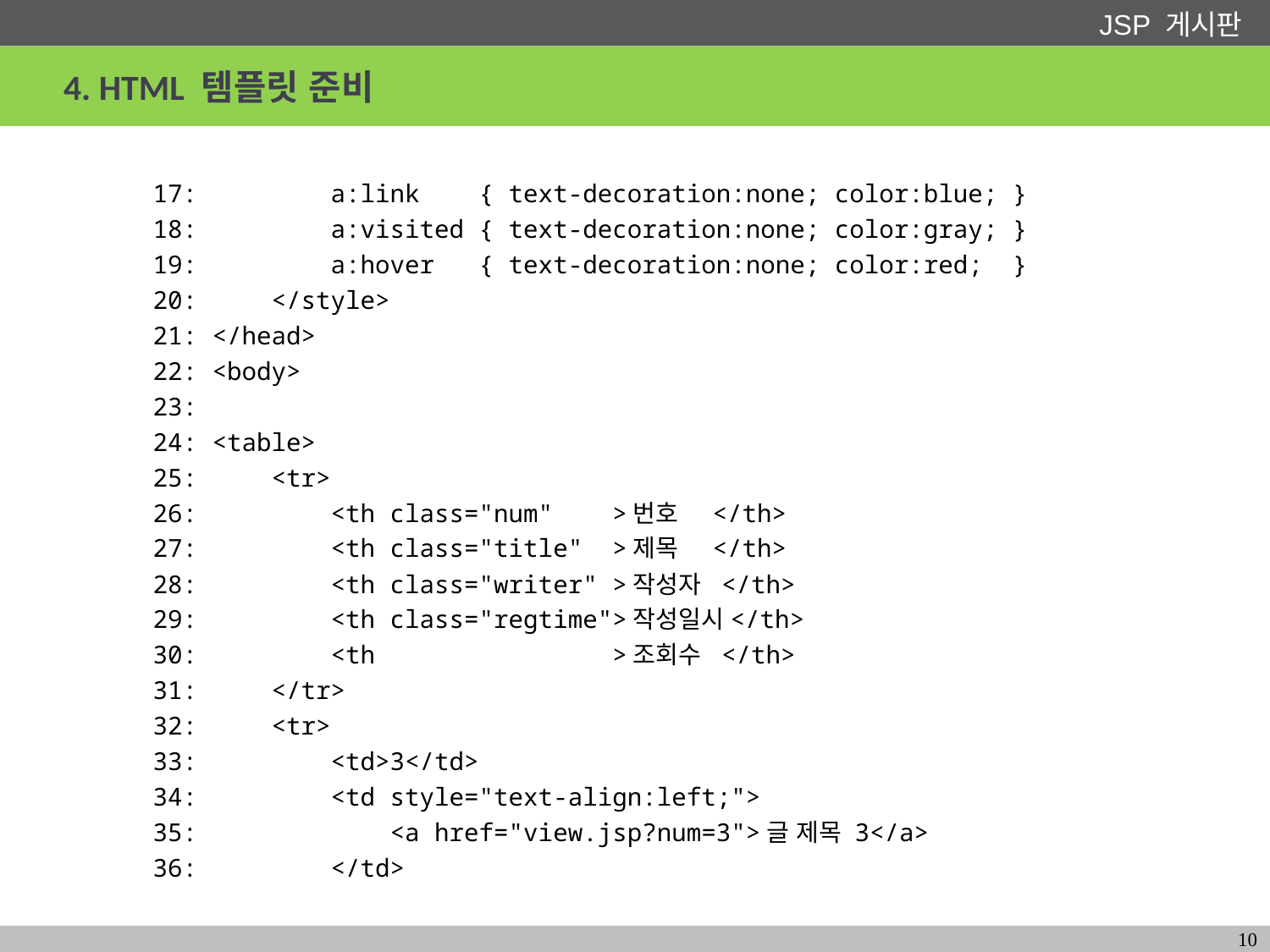

# 4. HTML 템플릿 준비
 17:         a:link    { text-decoration:none; color:blue; }
 18:         a:visited { text-decoration:none; color:gray; }
 19:         a:hover   { text-decoration:none; color:red;  }
 20:     </style>
 21: </head>
 22: <body>
 23:
 24: <table>
 25:     <tr>
 26:         <th class="num"    >번호    </th>
 27:         <th class="title"  >제목    </th>
 28:         <th class="writer" >작성자  </th>
 29:         <th class="regtime">작성일시</th>
 30:         <th                >조회수  </th>
 31:     </tr>
 32:     <tr>
 33:         <td>3</td>
 34:         <td style="text-align:left;">
 35:             <a href="view.jsp?num=3">글 제목 3</a>
 36:         </td>
10